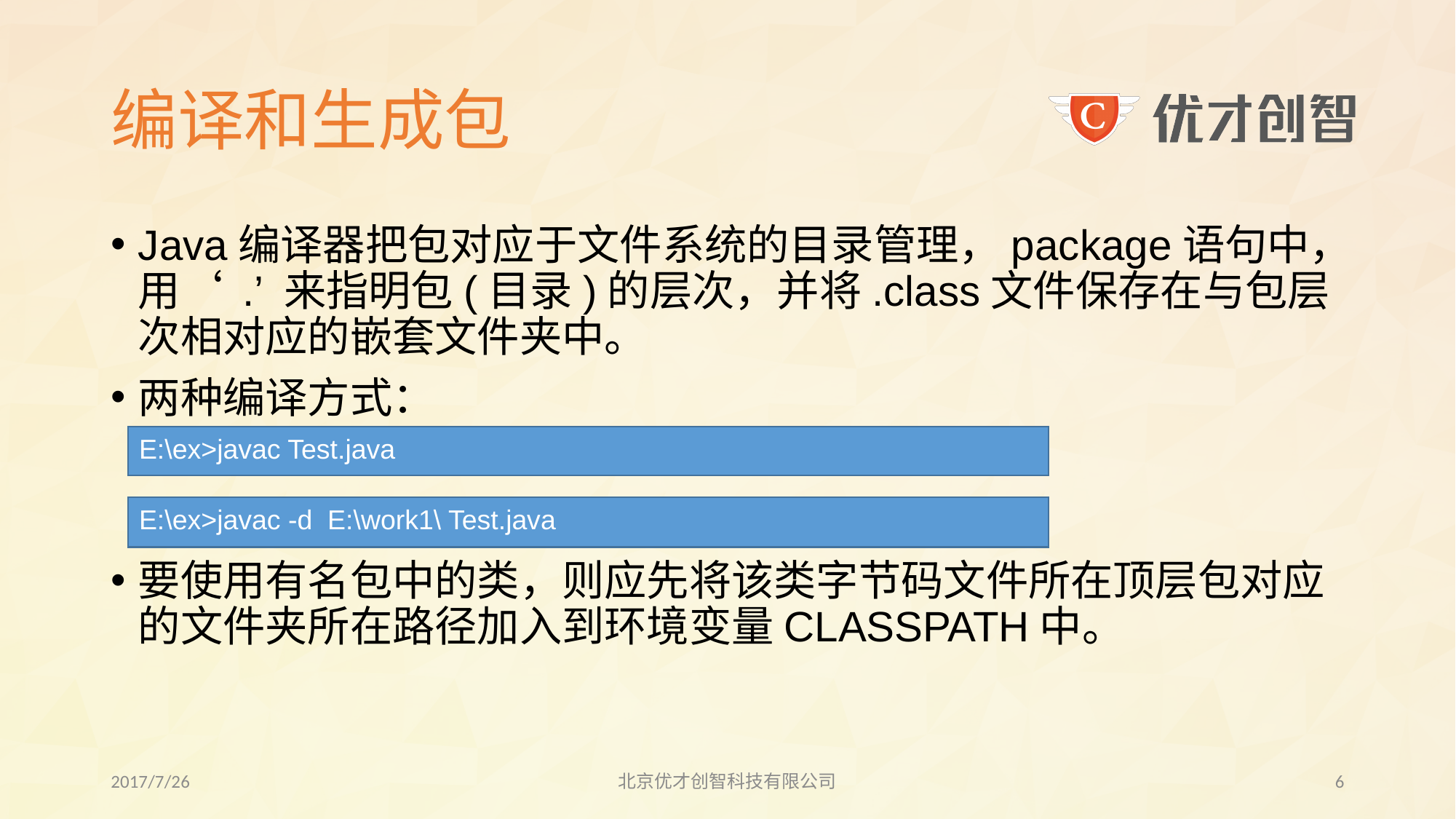

# 编译和生成包
Java编译器把包对应于文件系统的目录管理，package语句中，用‘ .’ 来指明包(目录)的层次，并将.class文件保存在与包层次相对应的嵌套文件夹中。
两种编译方式：

要使用有名包中的类，则应先将该类字节码文件所在顶层包对应的文件夹所在路径加入到环境变量CLASSPATH中。
E:\ex>javac Test.java
E:\ex>javac -d  E:\work1\ Test.java
2017/7/26
北京优才创智科技有限公司
6